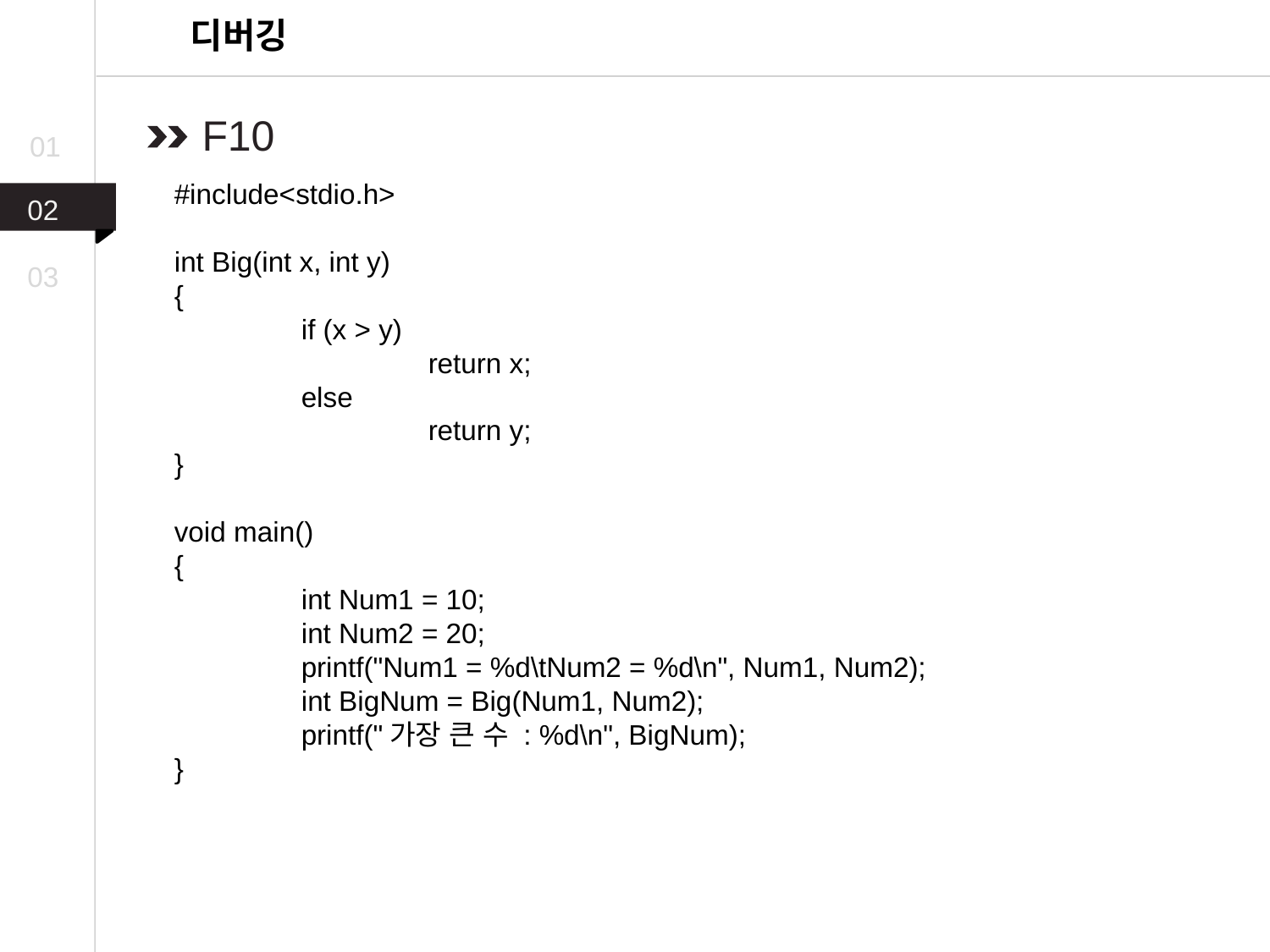

디버깅
 F10
01

#include<stdio.h>

int Big(int x, int y)
{
	if (x > y)
		return x;
	else
		return y;
}

void main()
{
	int Num1 = 10;
	int Num2 = 20;
	printf("Num1 = %d\tNum2 = %d\n", Num1, Num2);
	int BigNum = Big(Num1, Num2);
	printf("가장 큰 수 : %d\n", BigNum);
}

02

03